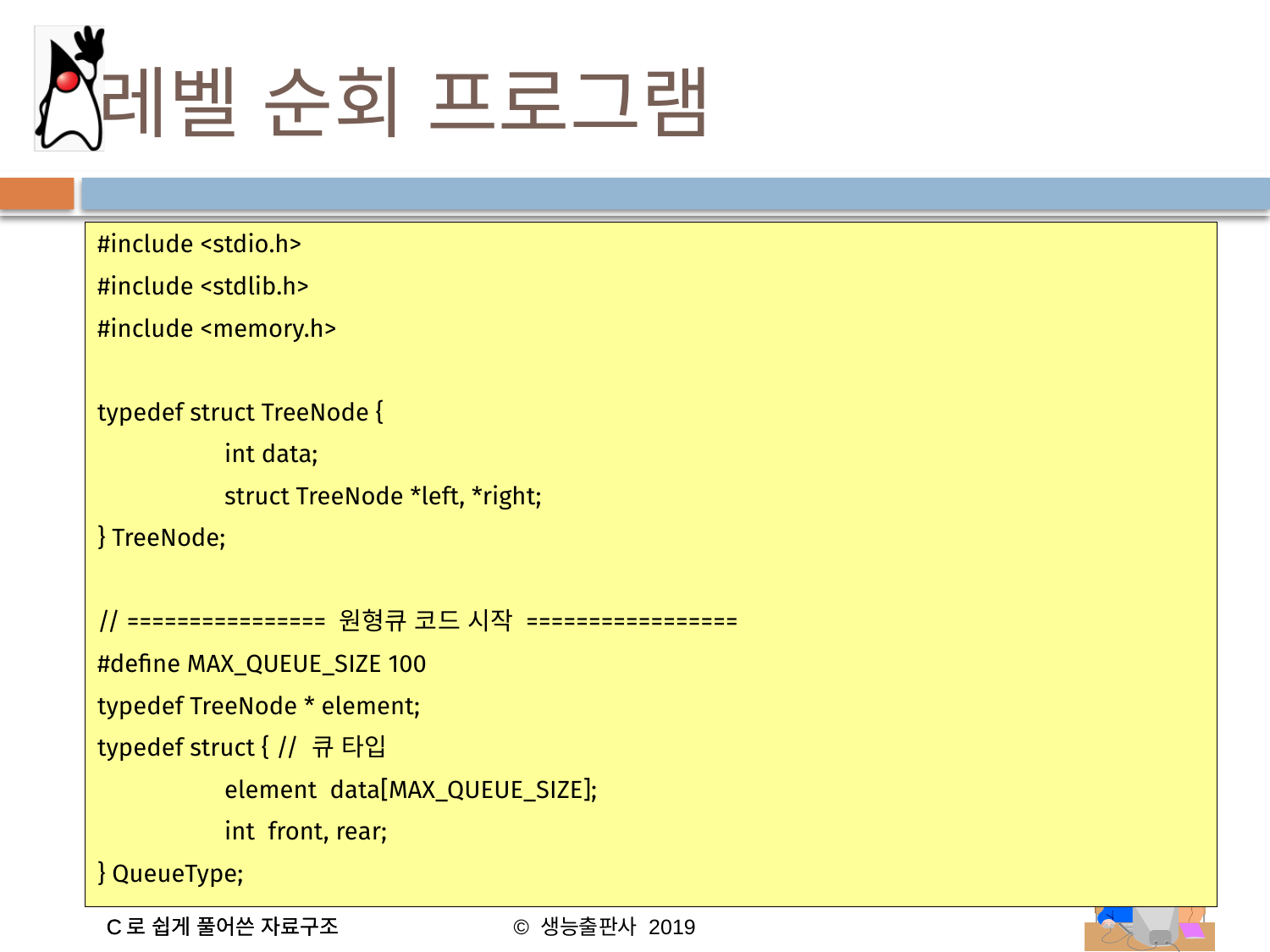

# 레벨 순회 프로그램
#include <stdio.h>
#include <stdlib.h>
#include <memory.h>

typedef struct TreeNode {
	int data;
	struct TreeNode *left, *right;
} TreeNode;

// ================ 원형큐 코드 시작 =================
#define MAX_QUEUE_SIZE 100
typedef TreeNode * element;
typedef struct { // 큐 타입
	element  data[MAX_QUEUE_SIZE];
	int  front, rear;
} QueueType;